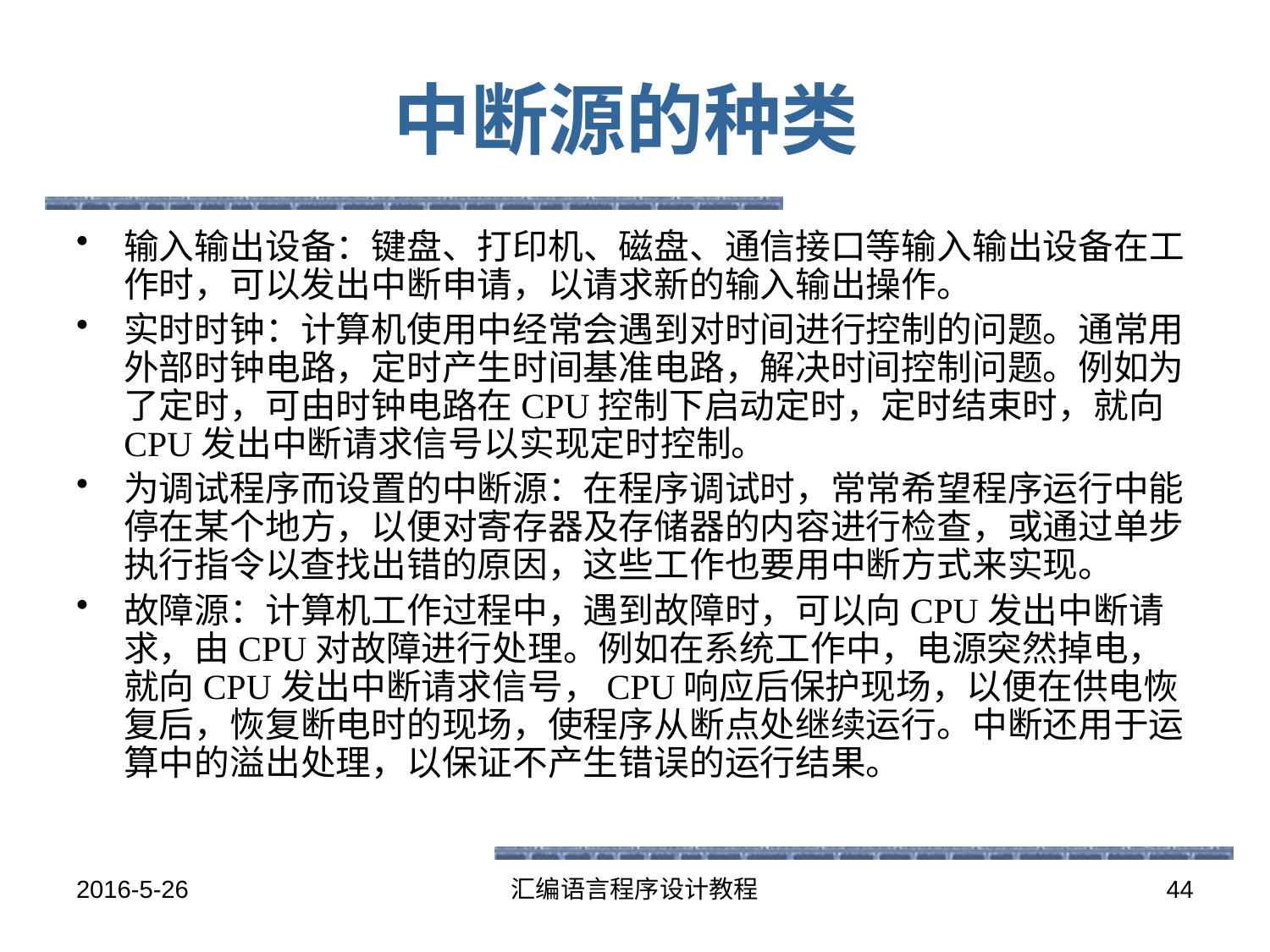

# 中断源的种类
输入输出设备：键盘、打印机、磁盘、通信接口等输入输出设备在工作时，可以发出中断申请，以请求新的输入输出操作。
实时时钟：计算机使用中经常会遇到对时间进行控制的问题。通常用外部时钟电路，定时产生时间基准电路，解决时间控制问题。例如为了定时，可由时钟电路在CPU控制下启动定时，定时结束时，就向CPU发出中断请求信号以实现定时控制。
为调试程序而设置的中断源：在程序调试时，常常希望程序运行中能停在某个地方，以便对寄存器及存储器的内容进行检查，或通过单步执行指令以查找出错的原因，这些工作也要用中断方式来实现。
故障源：计算机工作过程中，遇到故障时，可以向CPU发出中断请求，由CPU对故障进行处理。例如在系统工作中，电源突然掉电，就向CPU发出中断请求信号，CPU响应后保护现场，以便在供电恢复后，恢复断电时的现场，使程序从断点处继续运行。中断还用于运算中的溢出处理，以保证不产生错误的运行结果。
2016-5-26
汇编语言程序设计教程
44